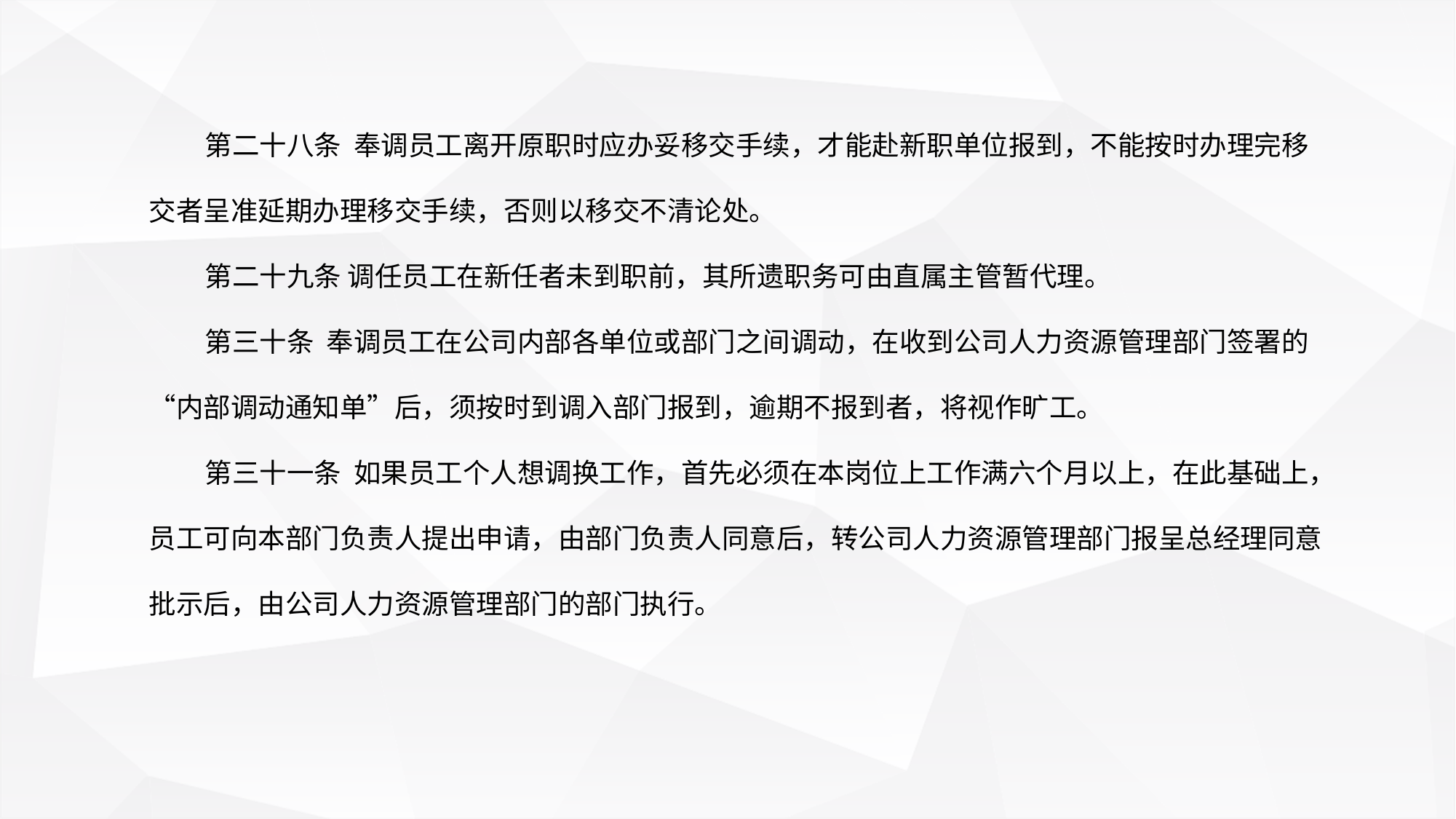

第二十八条  奉调员工离开原职时应办妥移交手续，才能赴新职单位报到，不能按时办理完移交者呈准延期办理移交手续，否则以移交不清论处。
        第二十九条 调任员工在新任者未到职前，其所遗职务可由直属主管暂代理。
        第三十条  奉调员工在公司内部各单位或部门之间调动，在收到公司人力资源管理部门签署的“内部调动通知单”后，须按时到调入部门报到，逾期不报到者，将视作旷工。
        第三十一条  如果员工个人想调换工作，首先必须在本岗位上工作满六个月以上，在此基础上，员工可向本部门负责人提出申请，由部门负责人同意后，转公司人力资源管理部门报呈总经理同意批示后，由公司人力资源管理部门的部门执行。